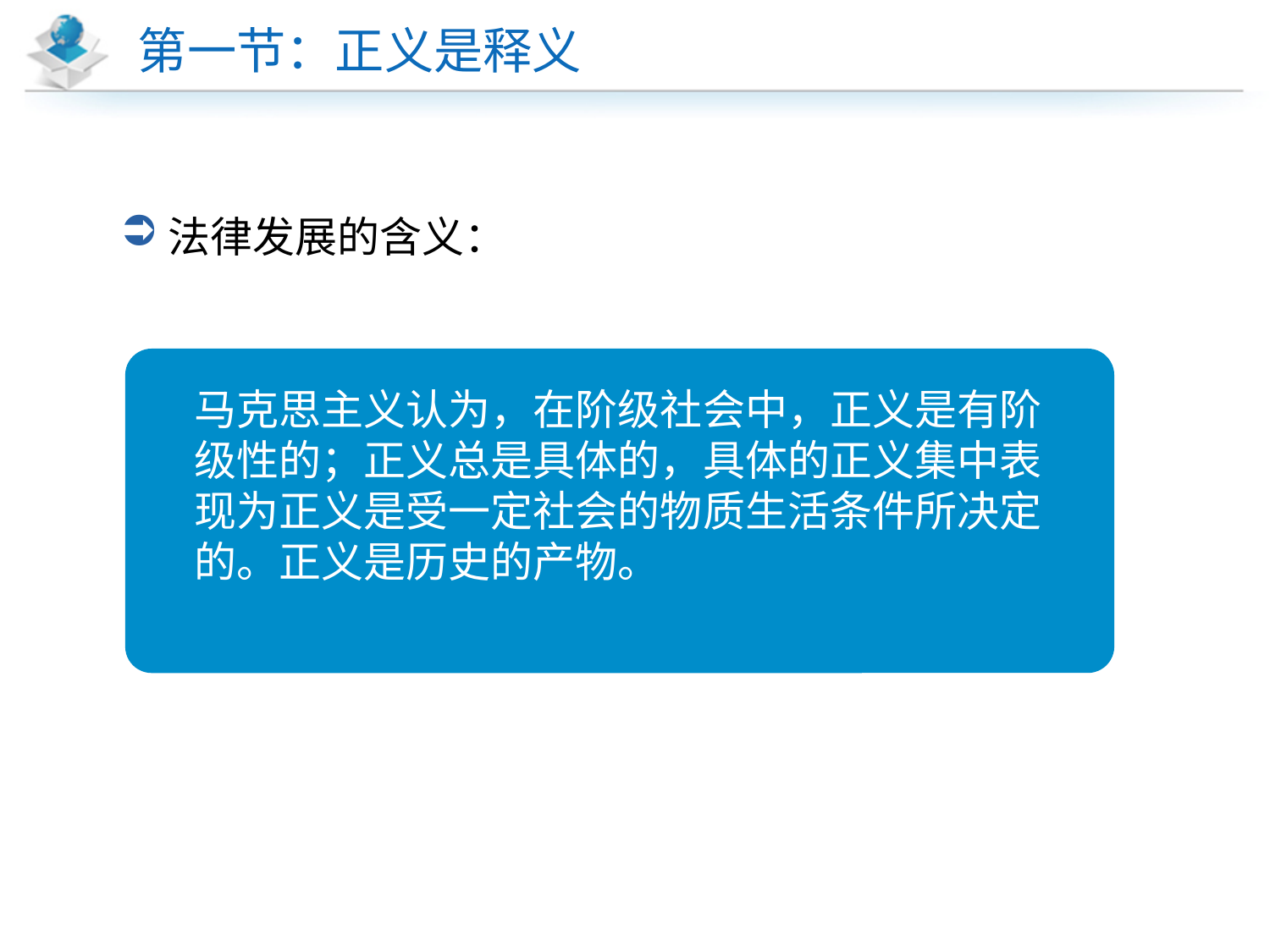

# 第一节：正义是释义
法律发展的含义：

马克思主义认为，在阶级社会中，正义是有阶级性的；正义总是具体的，具体的正义集中表现为正义是受一定社会的物质生活条件所决定的。正义是历史的产物。